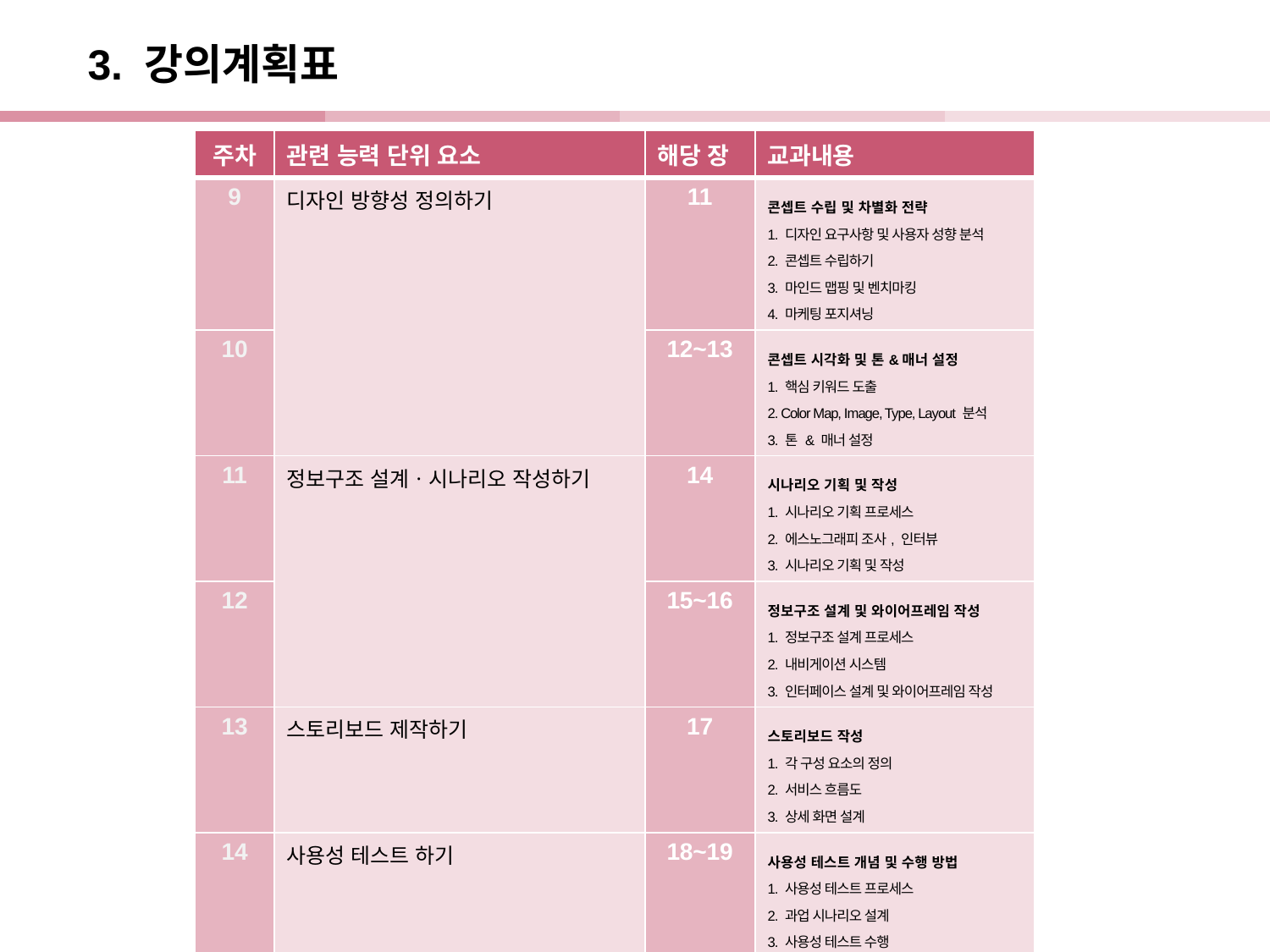

# 3. 강의계획표
| 주차 | 관련 능력 단위 요소 | 해당 장 | 교과내용 |
| --- | --- | --- | --- |
| 9 | 디자인 방향성 정의하기 | 11 | 콘셉트 수립 및 차별화 전략 1. 디자인 요구사항 및 사용자 성향 분석 2. 콘셉트 수립하기 3. 마인드 맵핑 및 벤치마킹 4. 마케팅 포지셔닝 |
| 10 |  | 12~13 | 콘셉트 시각화 및 톤&매너 설정 1. 핵심 키워드 도출 2. Color Map, Image, Type, Layout 분석 3. 톤 & 매너 설정 |
| 11 | 정보구조 설계ㆍ시나리오 작성하기 | 14 | 시나리오 기획 및 작성 1. 시나리오 기획 프로세스 2. 에스노그래피 조사, 인터뷰 3. 시나리오 기획 및 작성 |
| 12 |  | 15~16 | 정보구조 설계 및 와이어프레임 작성 1. 정보구조 설계 프로세스 2. 내비게이션 시스템 3. 인터페이스 설계 및 와이어프레임 작성 |
| 13 | 스토리보드 제작하기 | 17 | 스토리보드 작성 1. 각 구성 요소의 정의 2. 서비스 흐름도 3. 상세 화면 설계 |
| 14 | 사용성 테스트 하기 | 18~19 | 사용성 테스트 개념 및 수행 방법 1. 사용성 테스트 프로세스 2. 과업 시나리오 설계 3. 사용성 테스트 수행 |
| 15 |  | 20 | 사용성 테스트 결과 분석 1. 사용성 테스트 결과 분석 방법 2. 사용성 테스트 결과 보고서 작성 |
| 16 | 기말고사 |  |  |